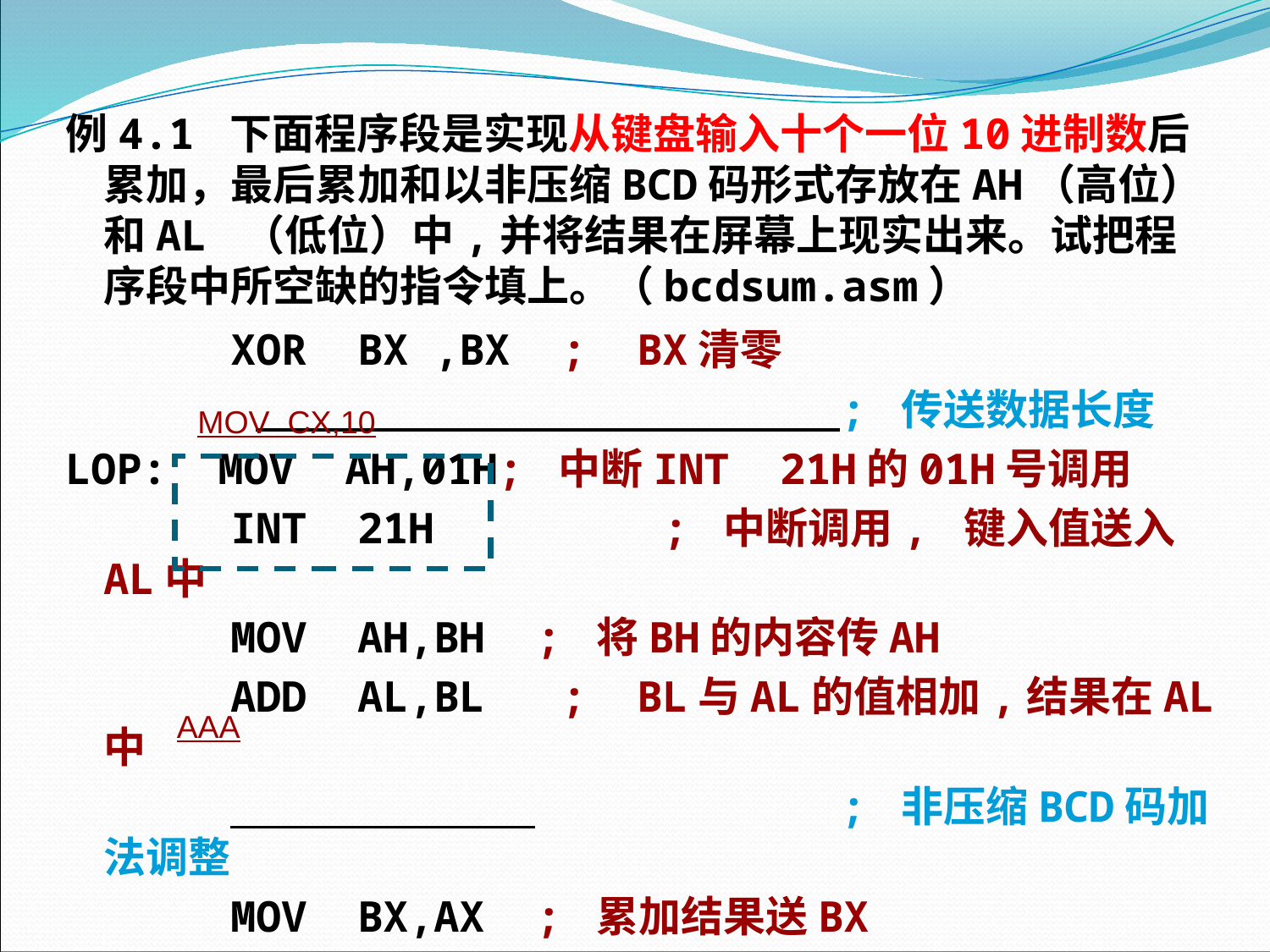

例4.1 下面程序段是实现从键盘输入十个一位10进制数后累加，最后累加和以非压缩BCD码形式存放在AH（高位）和AL （低位）中,并将结果在屏幕上现实出来。试把程序段中所空缺的指令填上。（bcdsum.asm）
		XOR  BX ,BX  ;  BX清零
		                        ; 传送数据长度
LOP:  MOV  AH,01H; 中断INT  21H的01H号调用
		INT  21H         ; 中断调用, 键入值送入AL中
		MOV  AH,BH  ; 将BH的内容传AH
		ADD  AL,BL   ;  BL与AL的值相加,结果在AL中
		                        ; 非压缩BCD码加法调整
		MOV  BX,AX  ; 累加结果送BX
		LOOP  LOP    ; CX-1→CX,判断CX≠0,则转
MOV  CX,10

AAA